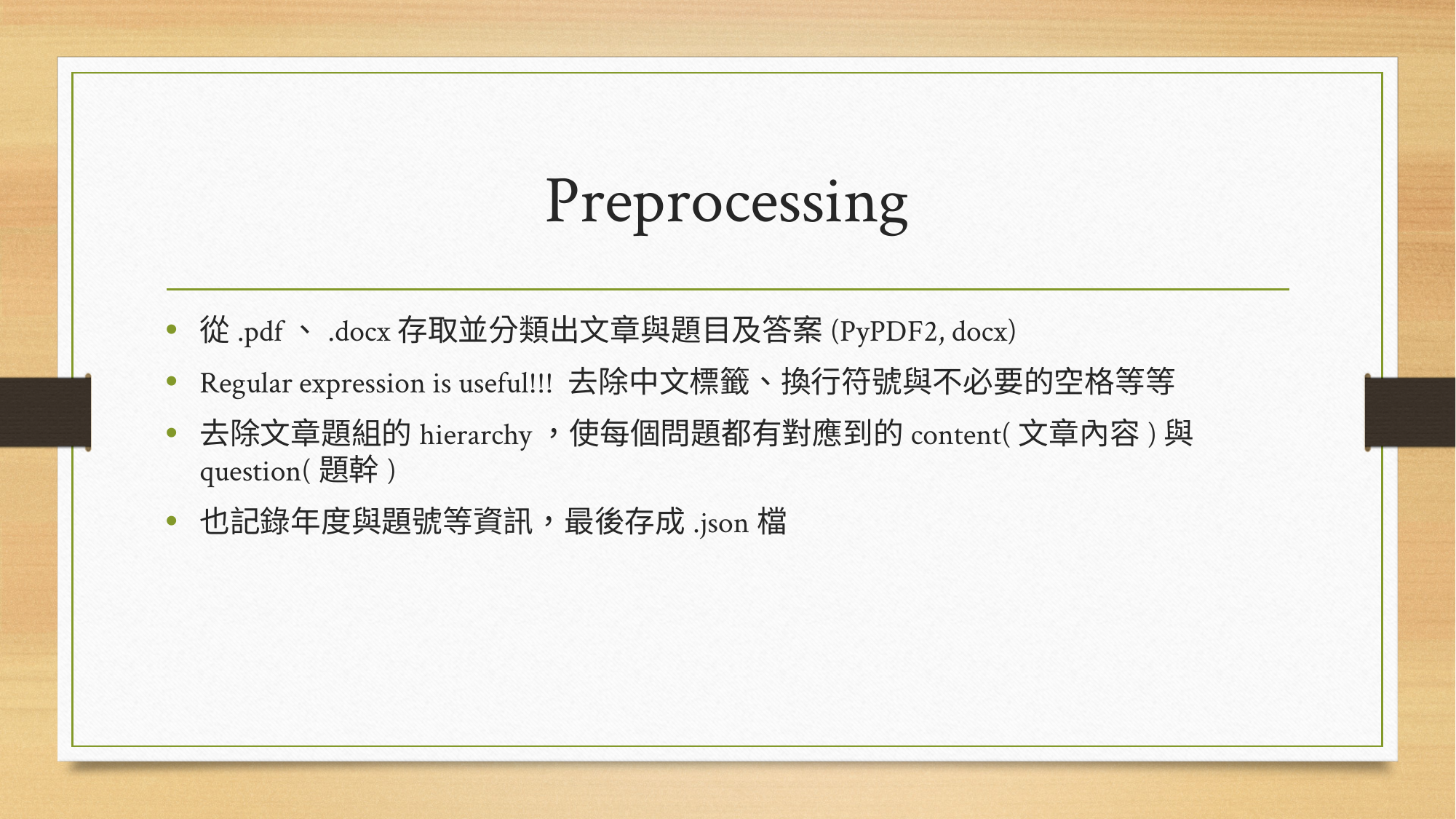

# Preprocessing
從.pdf、.docx存取並分類出文章與題目及答案(PyPDF2, docx)
Regular expression is useful!!! 去除中文標籤、換行符號與不必要的空格等等
去除文章題組的hierarchy，使每個問題都有對應到的content(文章內容)與question(題幹)
也記錄年度與題號等資訊，最後存成.json檔